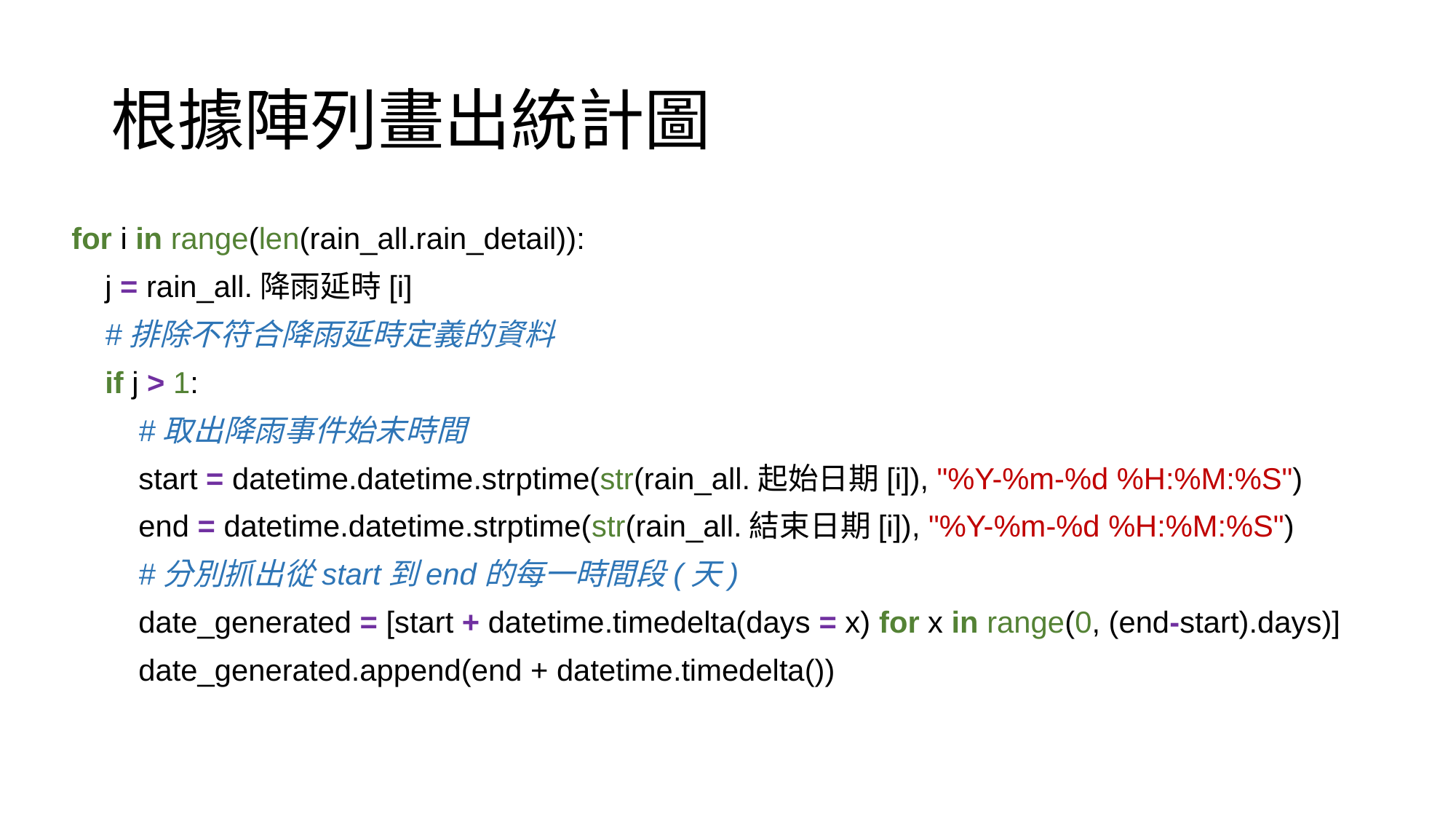

# 根據陣列畫出統計圖
for i in range(len(rain_all.rain_detail)):
    j = rain_all.降雨延時[i]
    #排除不符合降雨延時定義的資料
    if j > 1:
        #取出降雨事件始末時間
        start = datetime.datetime.strptime(str(rain_all.起始日期[i]), "%Y-%m-%d %H:%M:%S")
        end = datetime.datetime.strptime(str(rain_all.結束日期[i]), "%Y-%m-%d %H:%M:%S")
        #分別抓出從start到end的每一時間段(天)
        date_generated = [start + datetime.timedelta(days = x) for x in range(0, (end-start).days)]
        date_generated.append(end + datetime.timedelta())